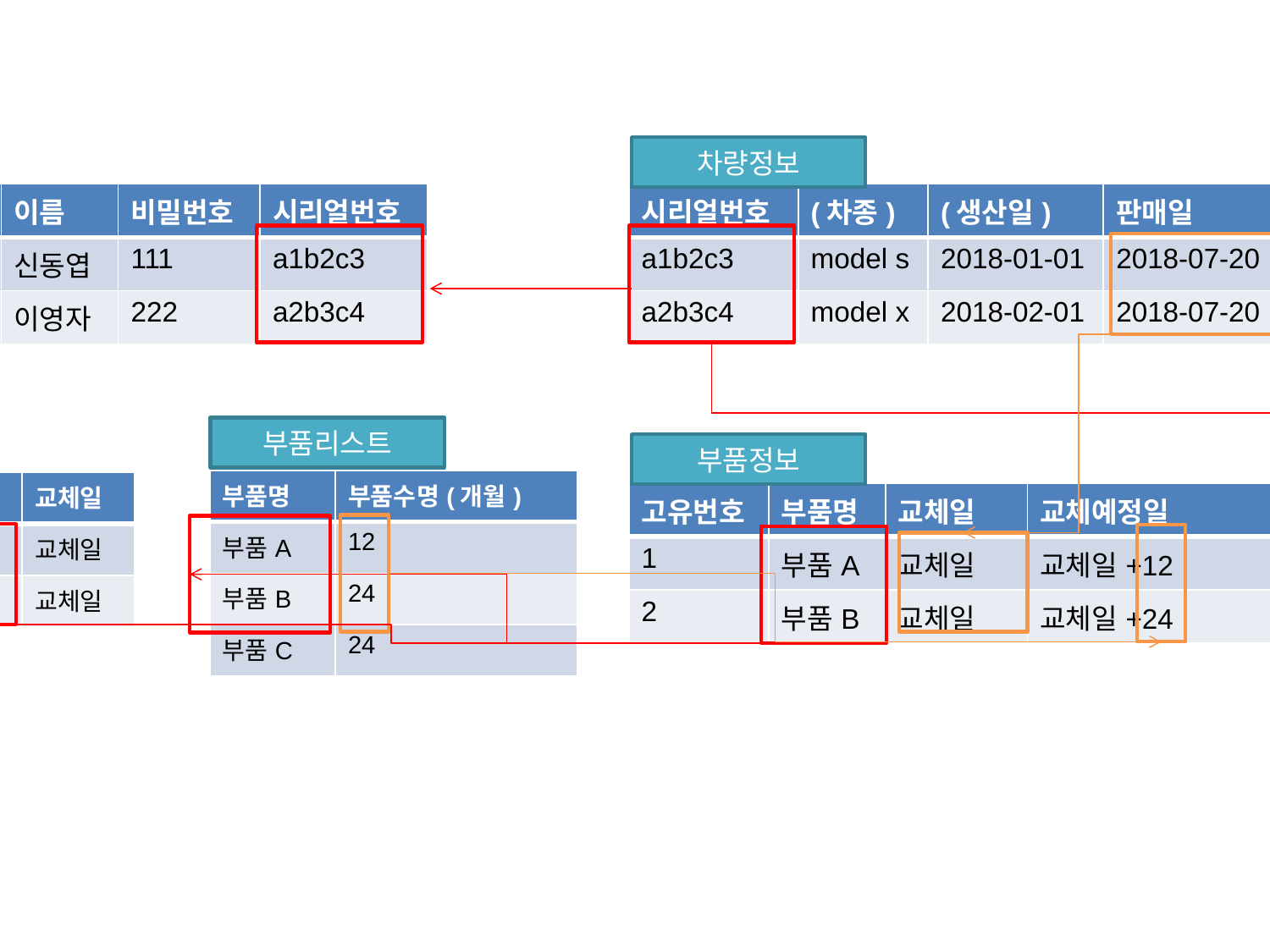

고객정보
차량정보
| 고객번호 | 이메일 | 이름 | 비밀번호 | 시리얼번호 |
| --- | --- | --- | --- | --- |
| 1 | sdf@com | 신동엽 | 111 | a1b2c3 |
| 2 | asdf@com | 이영자 | 222 | a2b3c4 |
| 시리얼번호 | (차종) | (생산일) | 판매일 | 인증여부 |
| --- | --- | --- | --- | --- |
| a1b2c3 | model s | 2018-01-01 | 2018-07-20 | 1(인증) |
| a2b3c4 | model x | 2018-02-01 | 2018-07-20 | 1(인증) |

고객교체이력
부품리스트
부품정보
| 부품명 | 부품수명(개월) |
| --- | --- |
| 부품A | 12 |
| 부품B | 24 |
| 부품C | 24 |
| 인덱스 | 고객번호 | 부품명 | 교체일 |
| --- | --- | --- | --- |
| 1 | 1 | 부품A | 교체일 |
| 2 | 2 | 부품B | 교체일 |
| 고유번호 | 부품명 | 교체일 | 교체예정일 | 시리얼번호 |
| --- | --- | --- | --- | --- |
| 1 | 부품A | 교체일 | 교체일+12 | a1b2c3 |
| 2 | 부품B | 교체일 | 교체일+24 | a2b3c4 |